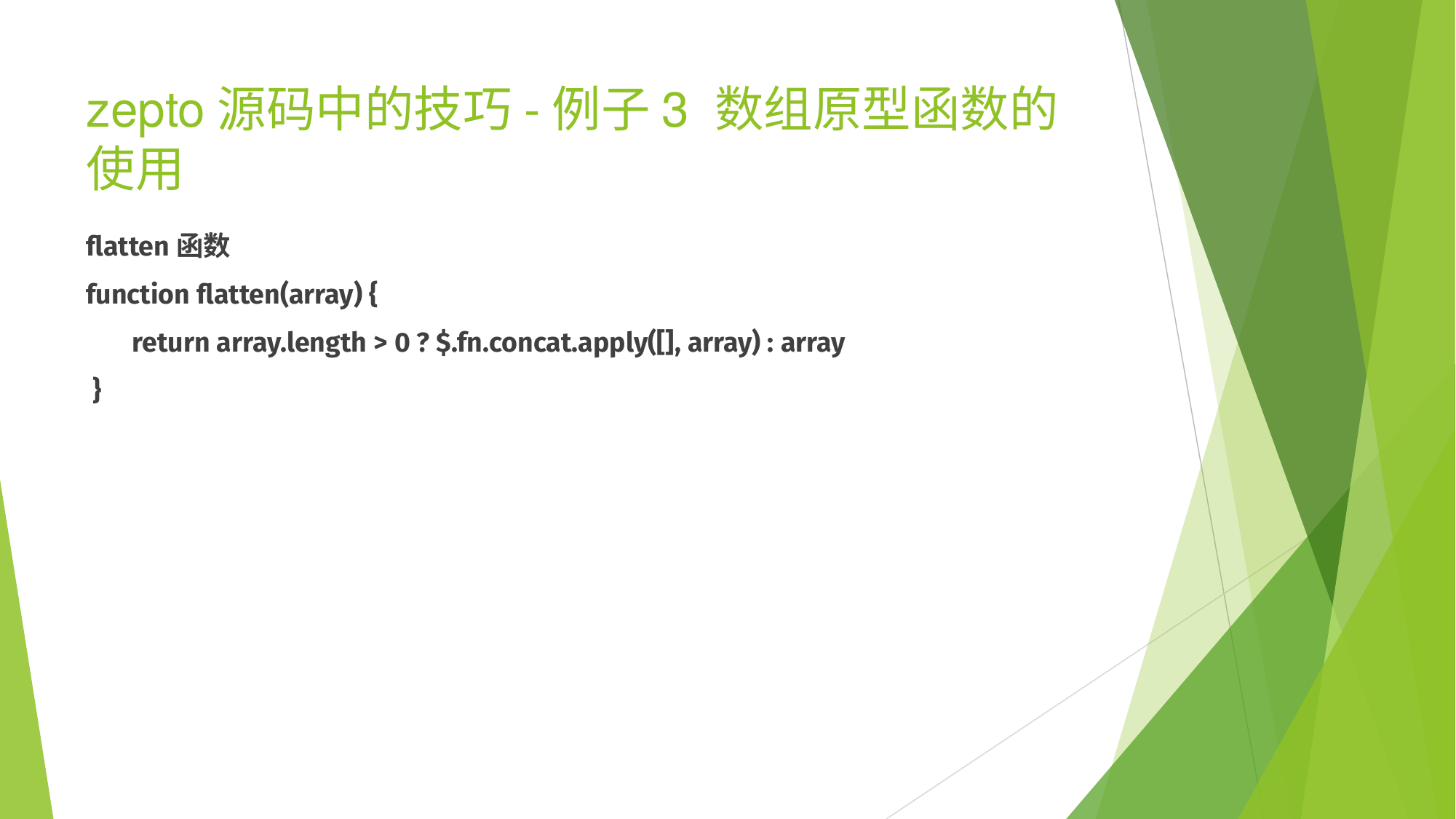

# zepto源码中的技巧-例子3 数组原型函数的使用

flatten函数
function flatten(array) {
       return array.length > 0 ? $.fn.concat.apply([], array) : array
 }